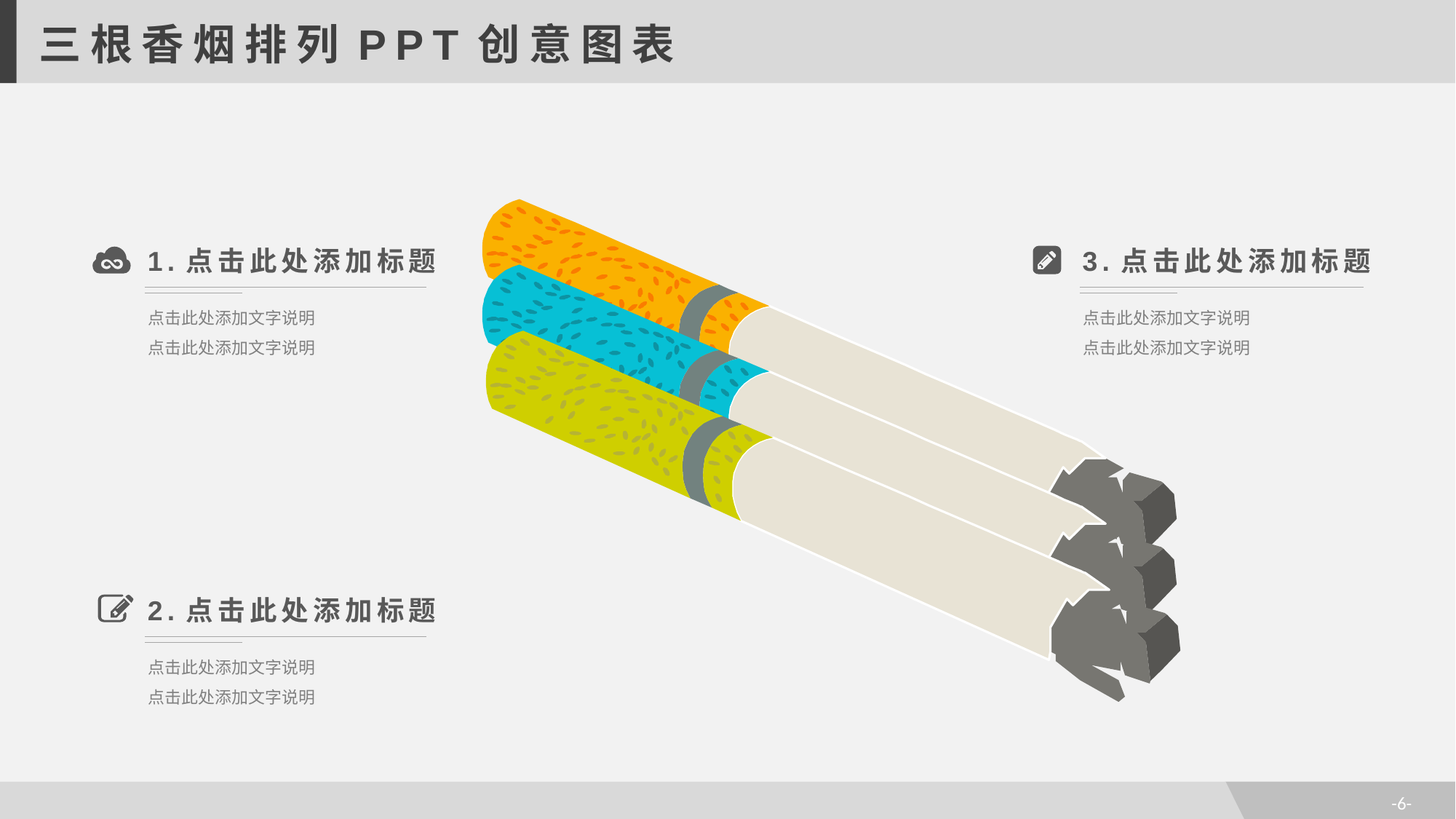

三根香烟排列PPT创意图表

1.点击此处添加标题

点击此处添加文字说明
点击此处添加文字说明
3.点击此处添加标题

点击此处添加文字说明
点击此处添加文字说明
2.点击此处添加标题

点击此处添加文字说明
点击此处添加文字说明
-6-